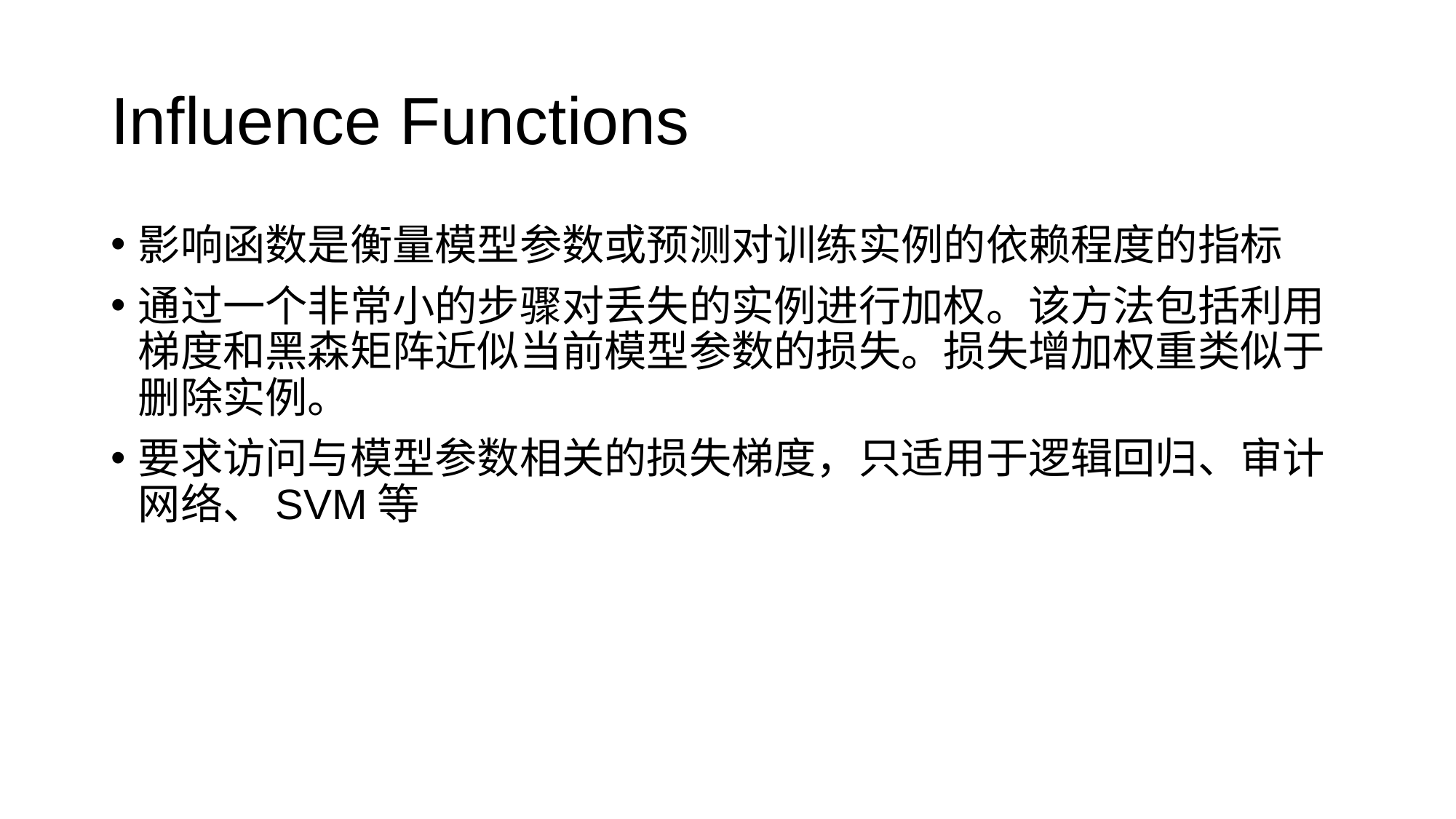

# Influence Functions
影响函数是衡量模型参数或预测对训练实例的依赖程度的指标
通过一个非常小的步骤对丢失的实例进行加权。该方法包括利用梯度和黑森矩阵近似当前模型参数的损失。损失增加权重类似于删除实例。
要求访问与模型参数相关的损失梯度，只适用于逻辑回归、审计网络、SVM等